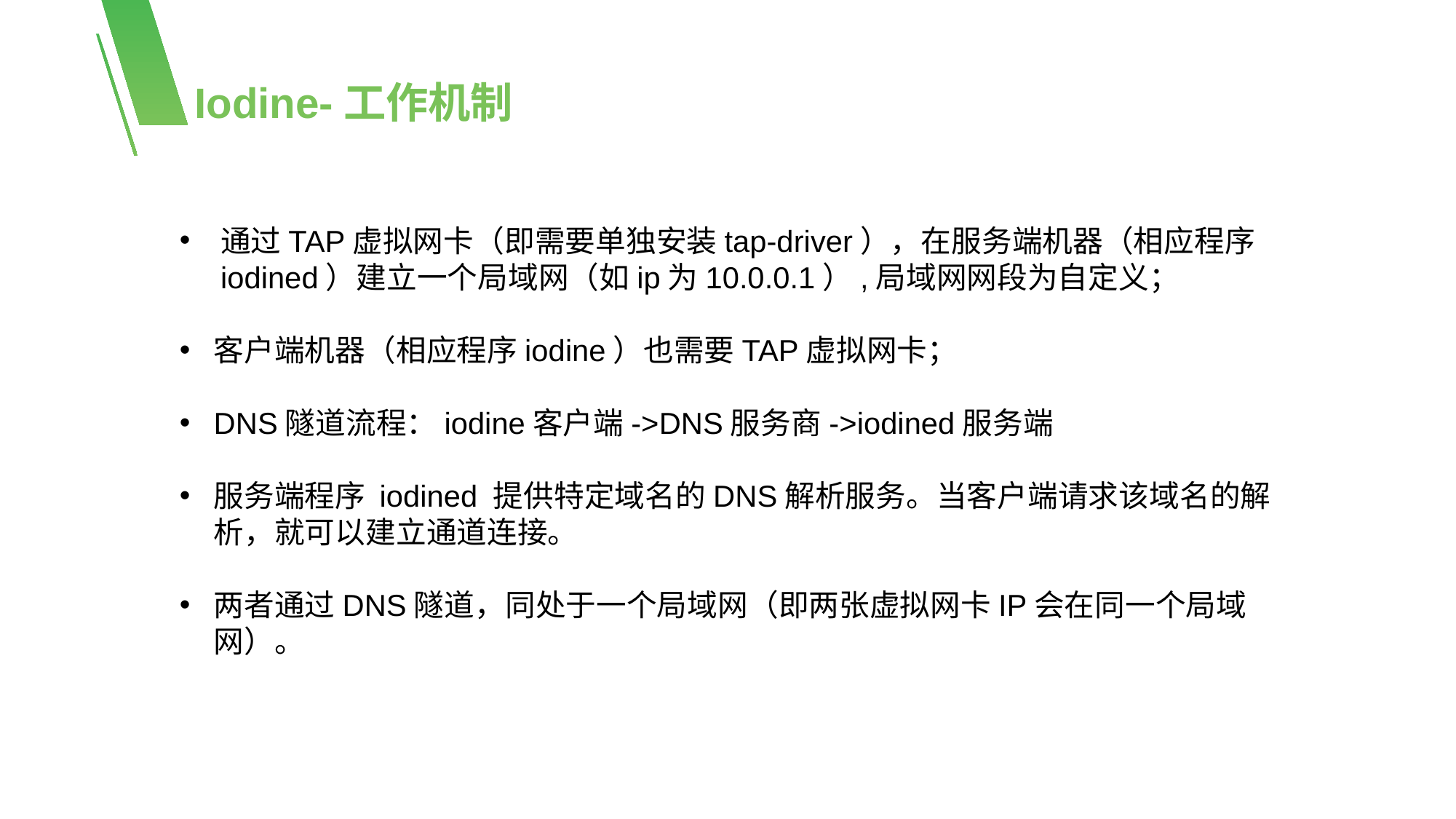

Iodine-工作机制
通过TAP虚拟网卡（即需要单独安装tap-driver），在服务端机器（相应程序iodined）建立一个局域网（如ip为10.0.0.1）,局域网网段为自定义；

客户端机器（相应程序iodine）也需要TAP虚拟网卡；

DNS隧道流程：iodine客户端->DNS服务商->iodined服务端

服务端程序 iodined 提供特定域名的DNS解析服务。当客户端请求该域名的解析，就可以建立通道连接。

两者通过DNS隧道，同处于一个局域网（即两张虚拟网卡IP会在同一个局域网）。